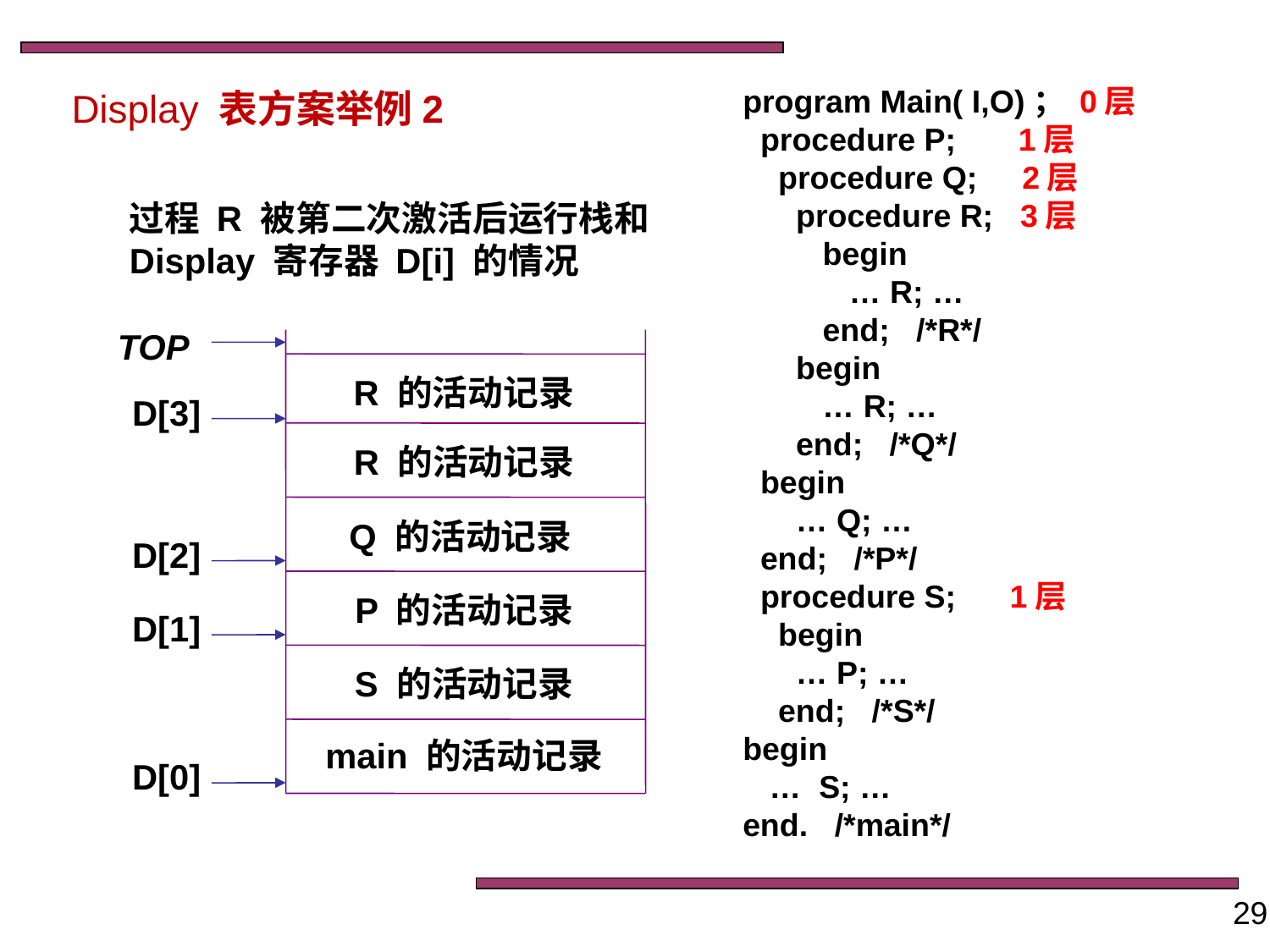

program Main( I,O)； 0层
  procedure P;       1层
    procedure Q;     2层
      procedure R;   3层
         begin
            … R; …
         end;   /*R*/
      begin
         … R; …
      end;   /*Q*/
  begin
      … Q; …
  end;   /*P*/
  procedure S;      1层
    begin
      … P; …
    end;   /*S*/
begin
   …  S; …
end.   /*main*/
Display 表方案举例2
过程 R 被第二次激活后运行栈和
Display 寄存器 D[i] 的情况
TOP

R 的活动记录
D[3]

R 的活动记录

Q 的活动记录
D[2]

P 的活动记录
D[1]

S 的活动记录

main 的活动记录
D[0]

29